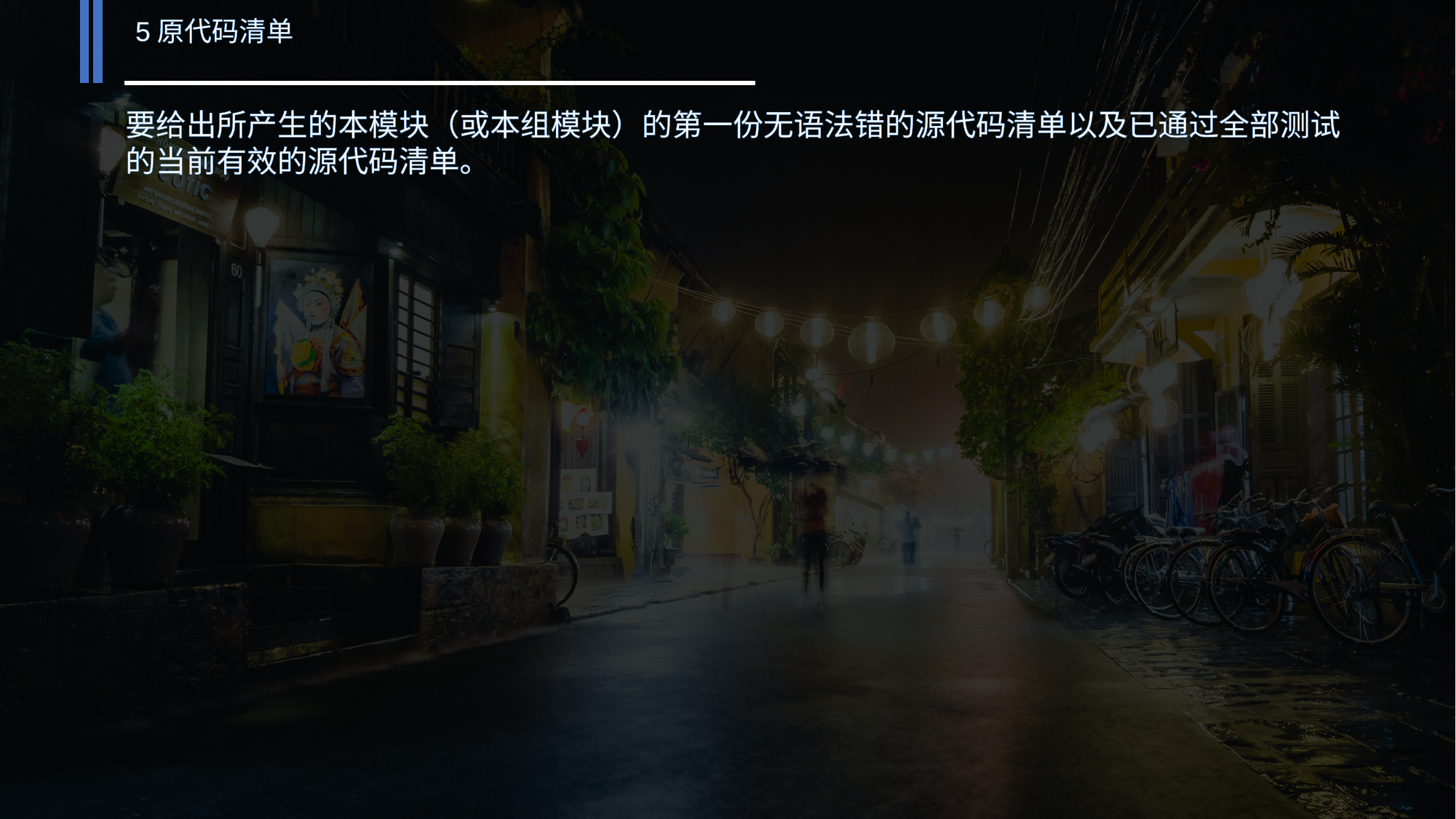

5原代码清单
要给出所产生的本模块（或本组模块）的第一份无语法错的源代码清单以及已通过全部测试的当前有效的源代码清单。